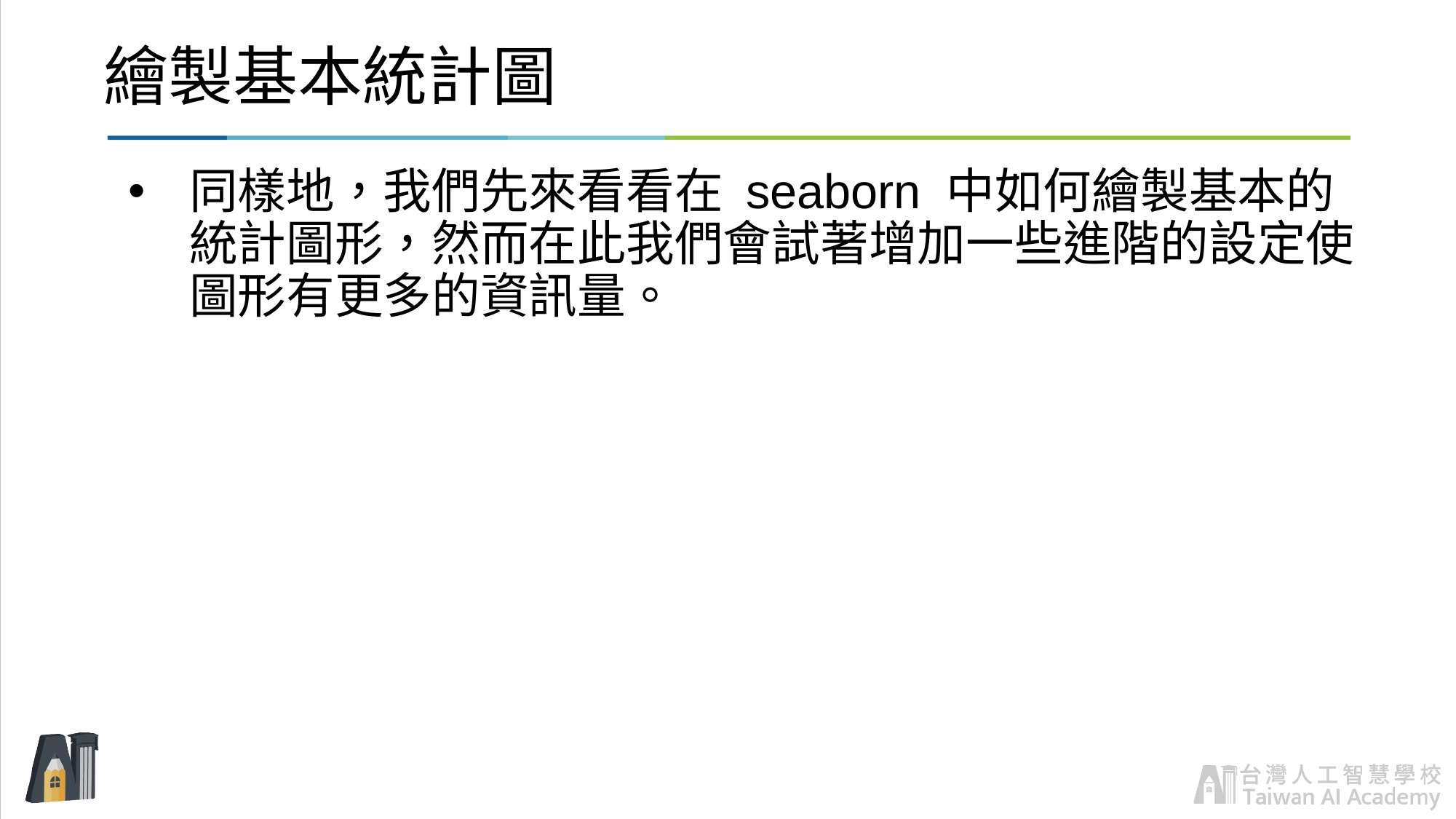

# 繪製基本統計圖
同樣地，我們先來看看在 seaborn 中如何繪製基本的統計圖形，然而在此我們會試著增加一些進階的設定使圖形有更多的資訊量。